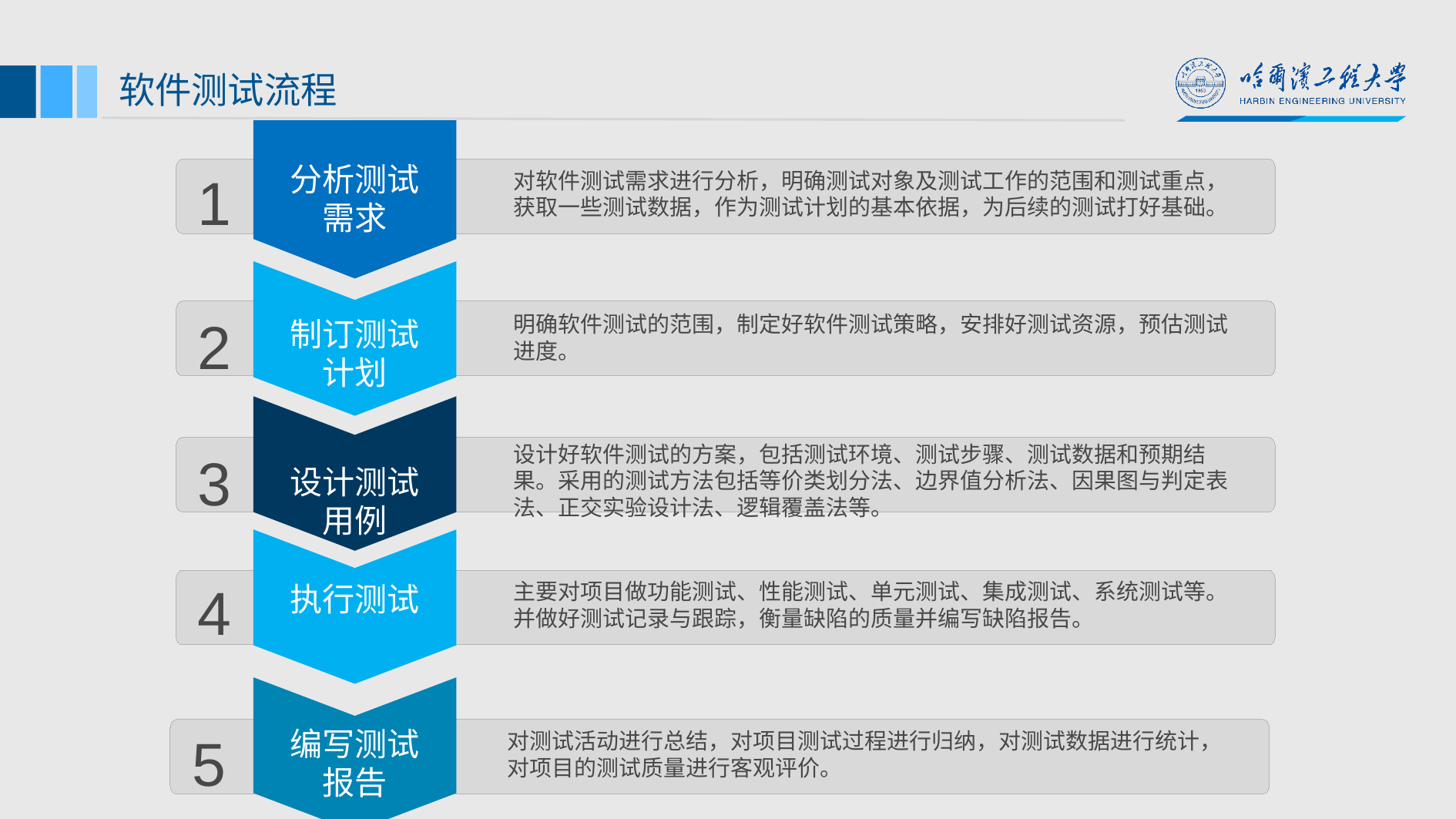

软件测试流程

分析测试需求

1
对软件测试需求进行分析，明确测试对象及测试工作的范围和测试重点，获取一些测试数据，作为测试计划的基本依据，为后续的测试打好基础。

2
明确软件测试的范围，制定好软件测试策略，安排好测试资源，预估测试进度。
制订测试计划

设计好软件测试的方案，包括测试环境、测试步骤、测试数据和预期结果。采用的测试方法包括等价类划分法、边界值分析法、因果图与判定表法、正交实验设计法、逻辑覆盖法等。

3
设计测试用例

4

主要对项目做功能测试、性能测试、单元测试、集成测试、系统测试等。并做好测试记录与跟踪，衡量缺陷的质量并编写缺陷报告。
执行测试

编写测试报告

5
对测试活动进行总结，对项目测试过程进行归纳，对测试数据进行统计，对项目的测试质量进行客观评价。